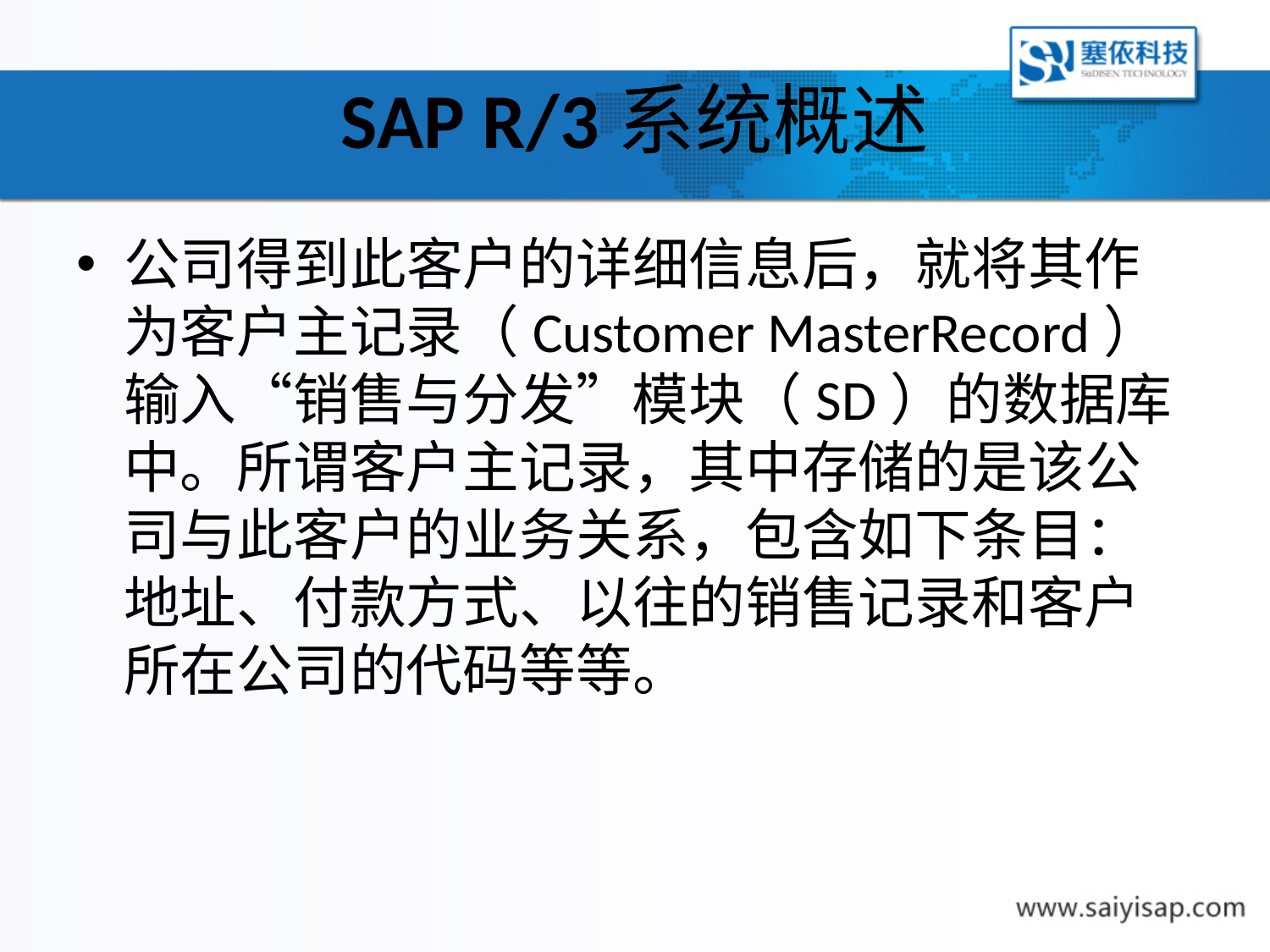

# SAP R/3系统概述
公司得到此客户的详细信息后，就将其作为客户主记录（Customer MasterRecord）输入“销售与分发”模块（SD）的数据库中。所谓客户主记录，其中存储的是该公司与此客户的业务关系，包含如下条目：地址、付款方式、以往的销售记录和客户所在公司的代码等等。